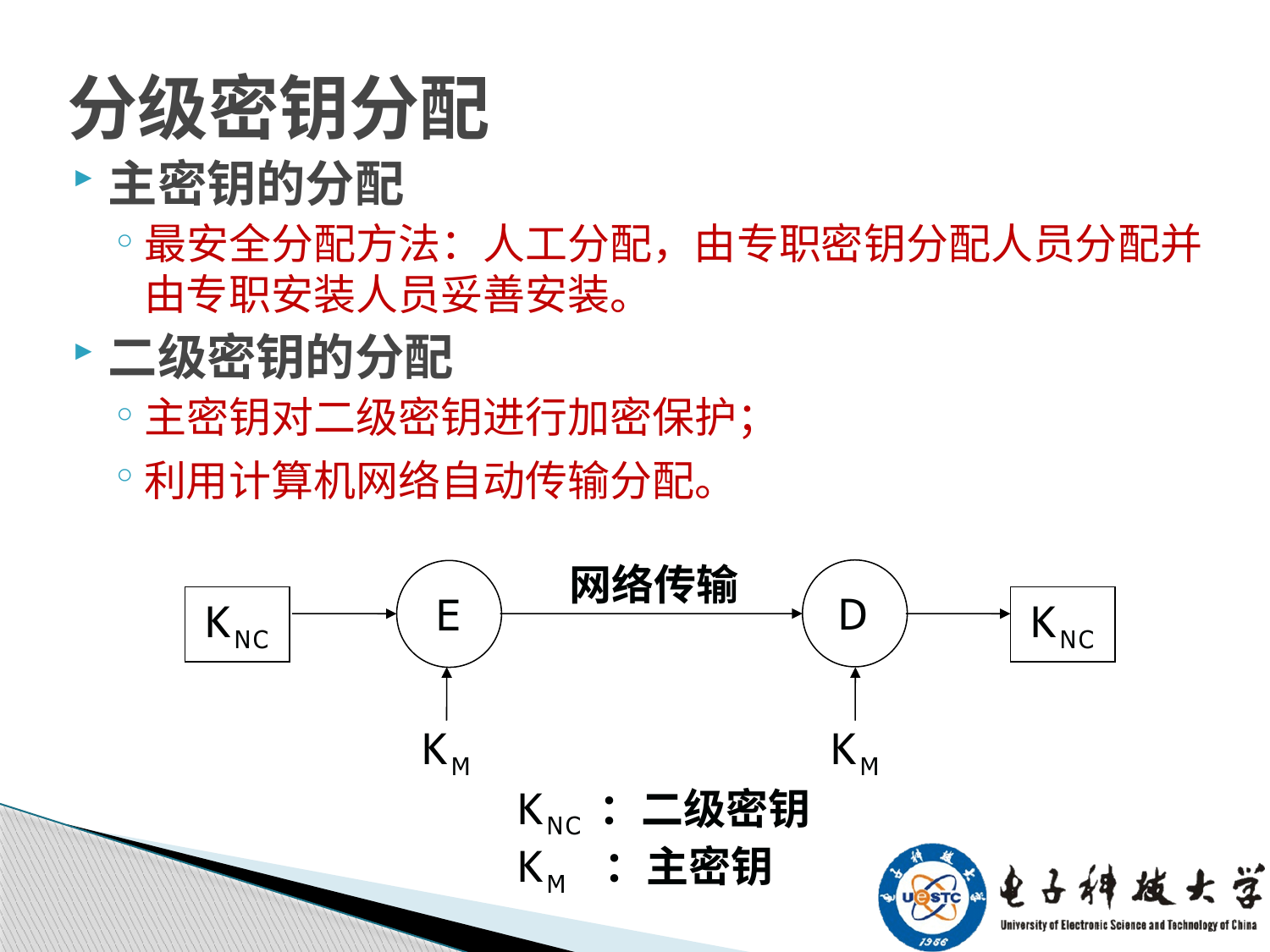

# 分级密钥分配
主密钥的分配
最安全分配方法：人工分配，由专职密钥分配人员分配并由专职安装人员妥善安装。
二级密钥的分配
主密钥对二级密钥进行加密保护；
利用计算机网络自动传输分配。
网络传输
D
E
KNC
KNC

KM
KM
KNC ：二级密钥
KM  ：主密钥